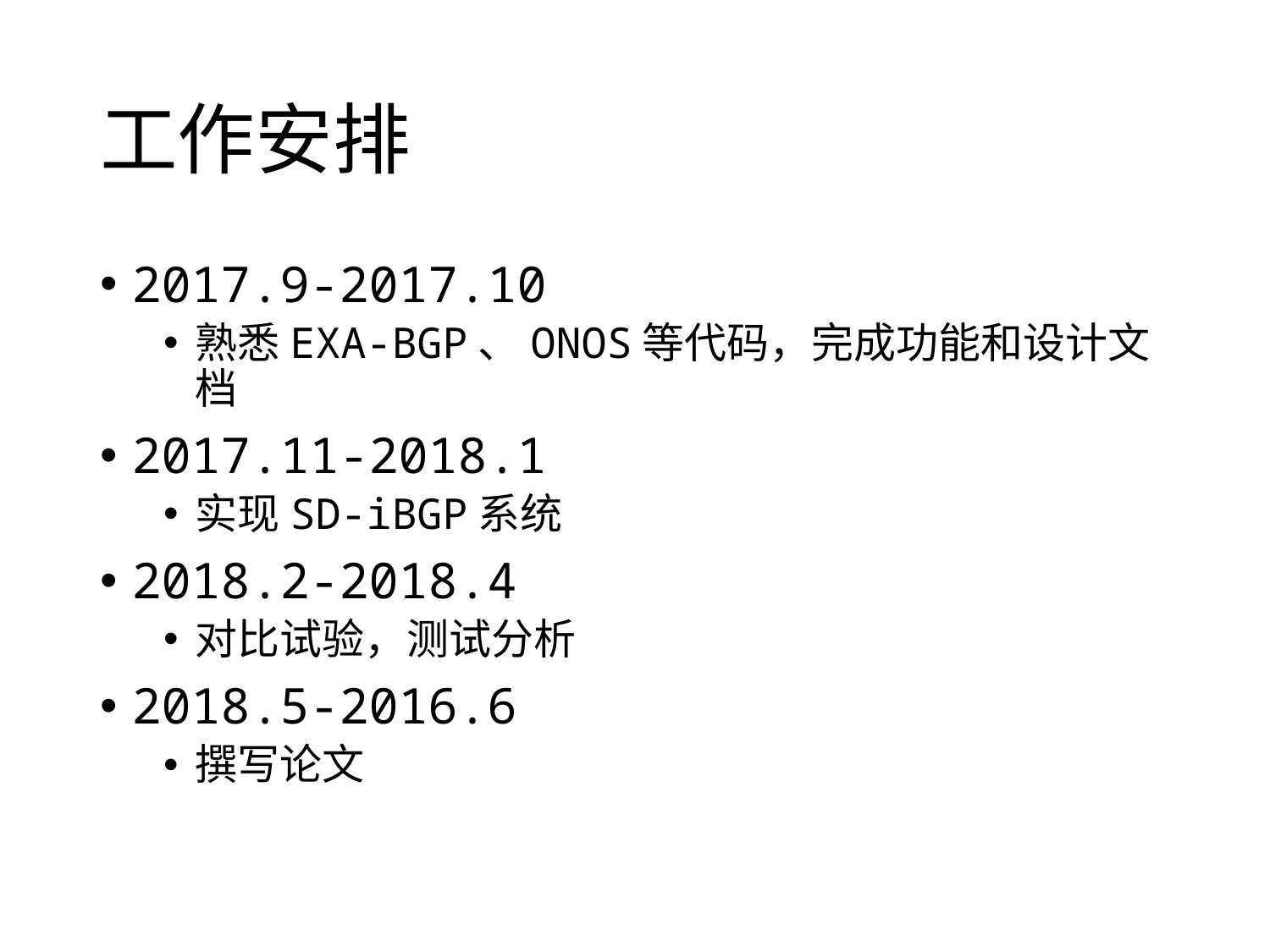

# 工作安排
2017.9-2017.10
熟悉EXA-BGP、ONOS等代码，完成功能和设计文档
2017.11-2018.1
实现SD-iBGP系统
2018.2-2018.4
对比试验，测试分析
2018.5-2016.6
撰写论文